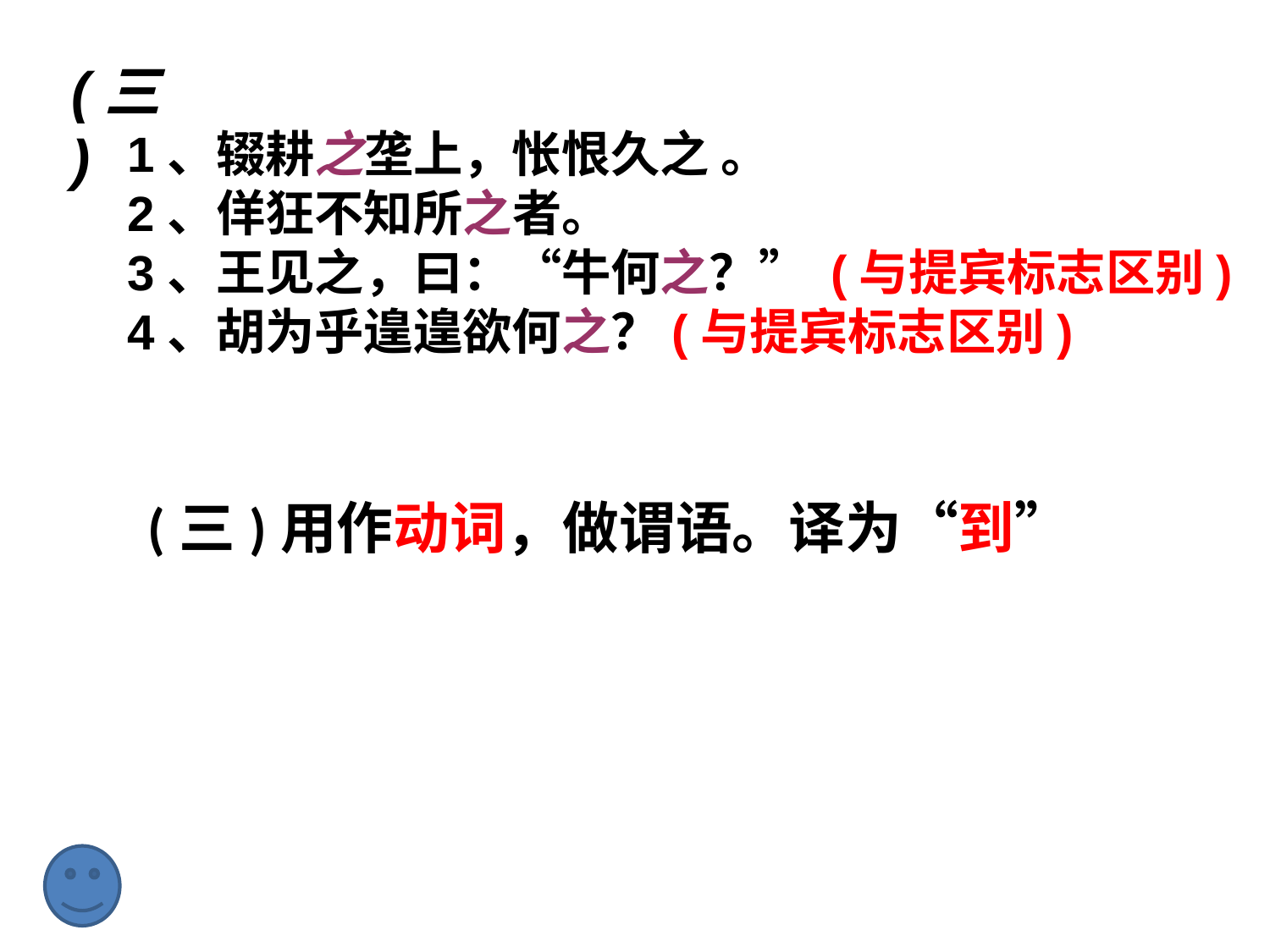

(三)
1、辍耕之垄上，怅恨久之 。
2、佯狂不知所之者。
3、王见之，曰：“牛何之？” (与提宾标志区别)
4、胡为乎遑遑欲何之？(与提宾标志区别)
(三)用作动词，做谓语。译为“到”